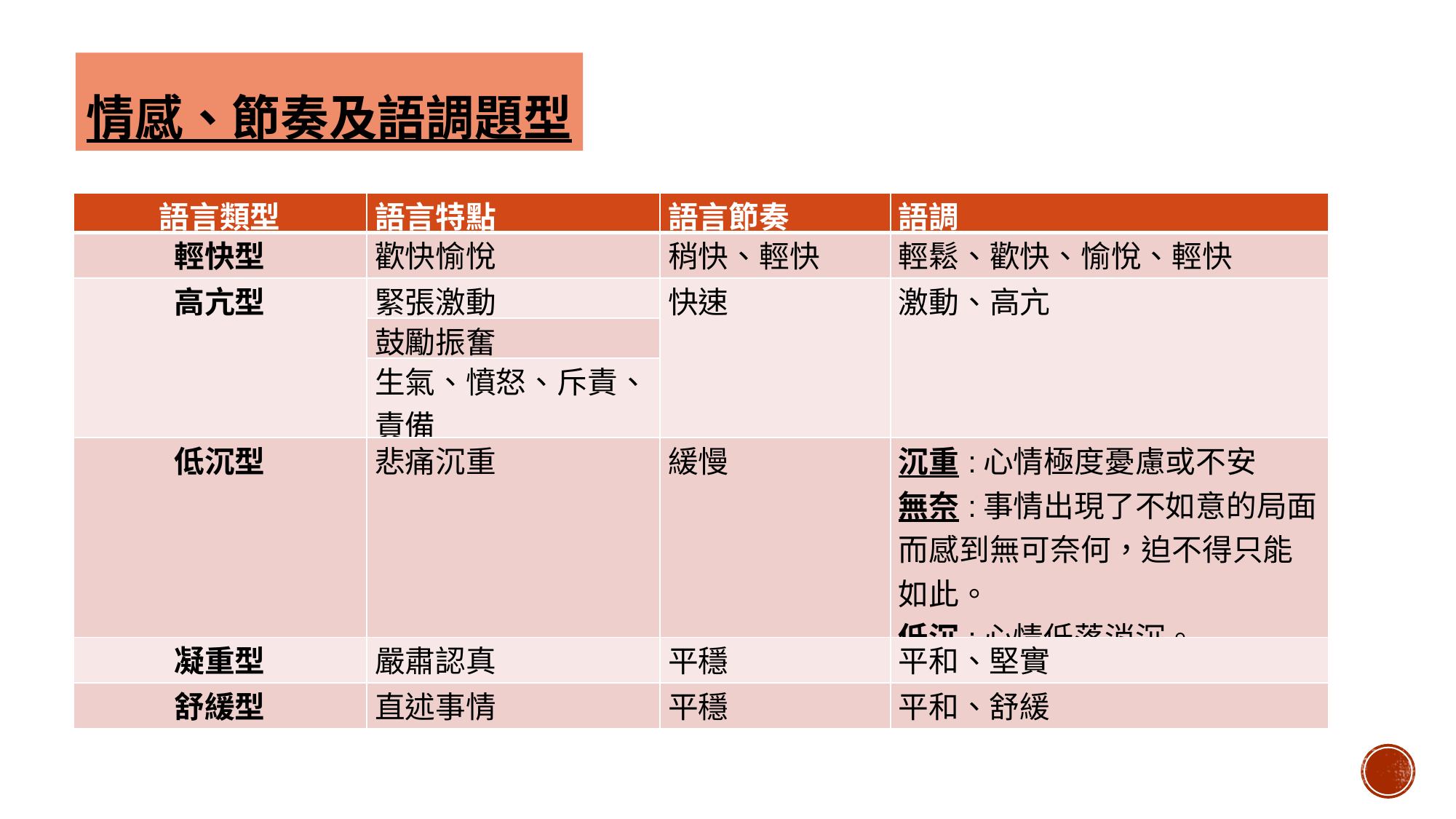

情感、節奏及語調題型
| 語言類型 | 語言特點 | 語言節奏 | 語調 |
| --- | --- | --- | --- |
| 輕快型 | 歡快愉悅 | 稍快、輕快 | 輕鬆、歡快、愉悅、輕快 |
| 高亢型 | 緊張激動 | 快速 | 激動、高亢 |
|  | 鼓勵振奮 |  |  |
|  | 生氣、憤怒、斥責、責備 |  |  |
| 低沉型 | 悲痛沉重 | 緩慢 | 沉重:心情極度憂慮或不安 無奈:事情出現了不如意的局面而感到無可奈何，迫不得只能如此。 低沉:心情低落消沉。 |
| 凝重型 | 嚴肅認真 | 平穩 | 平和、堅實 |
| 舒緩型 | 直述事情 | 平穩 | 平和、舒緩 |